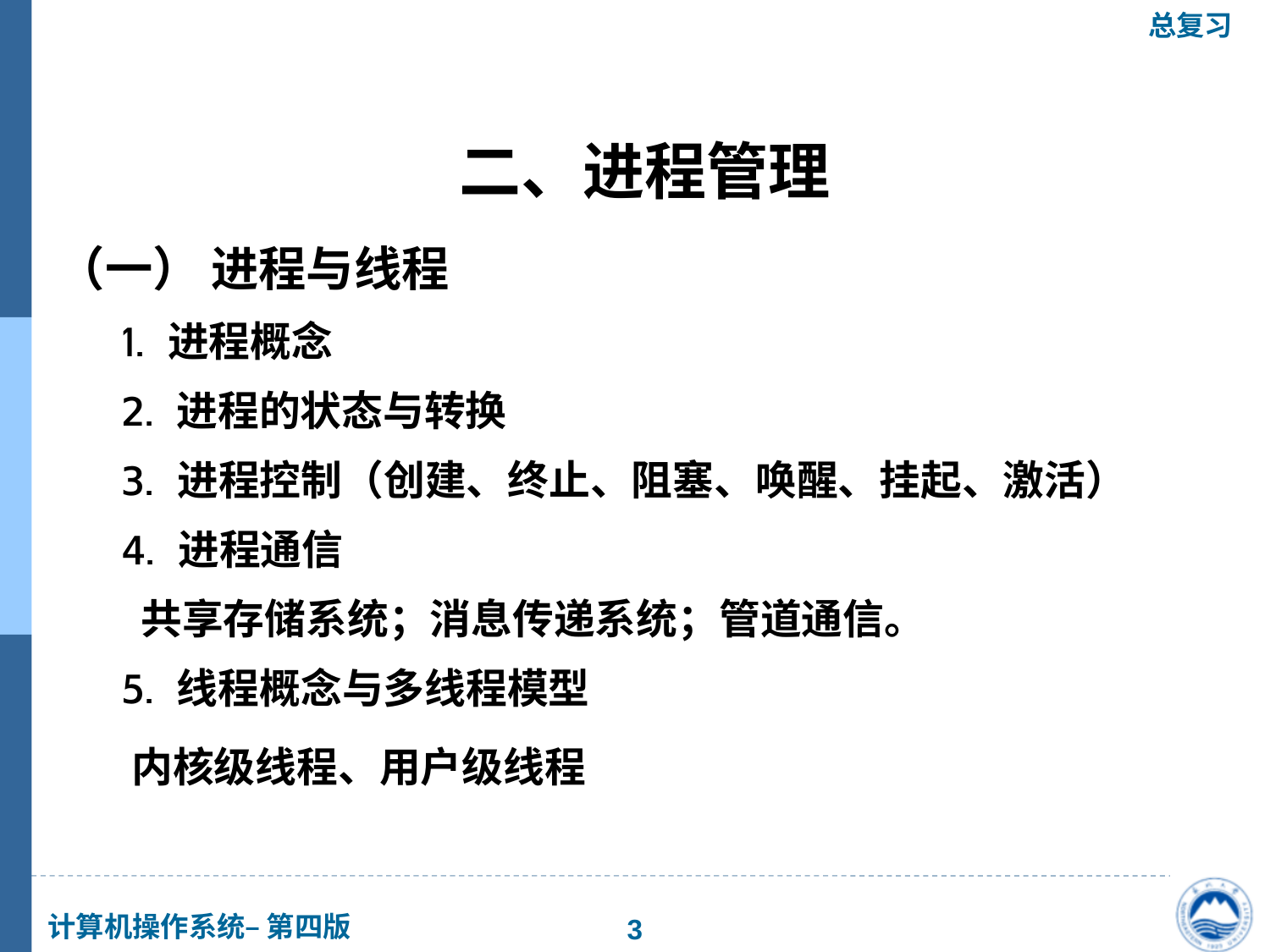

二、进程管理
（一） 进程与线程
  1. 进程概念
  2. 进程的状态与转换
  3. 进程控制（创建、终止、阻塞、唤醒、挂起、激活）
  4. 进程通信
     共享存储系统；消息传递系统；管道通信。
  5. 线程概念与多线程模型
       内核级线程、用户级线程